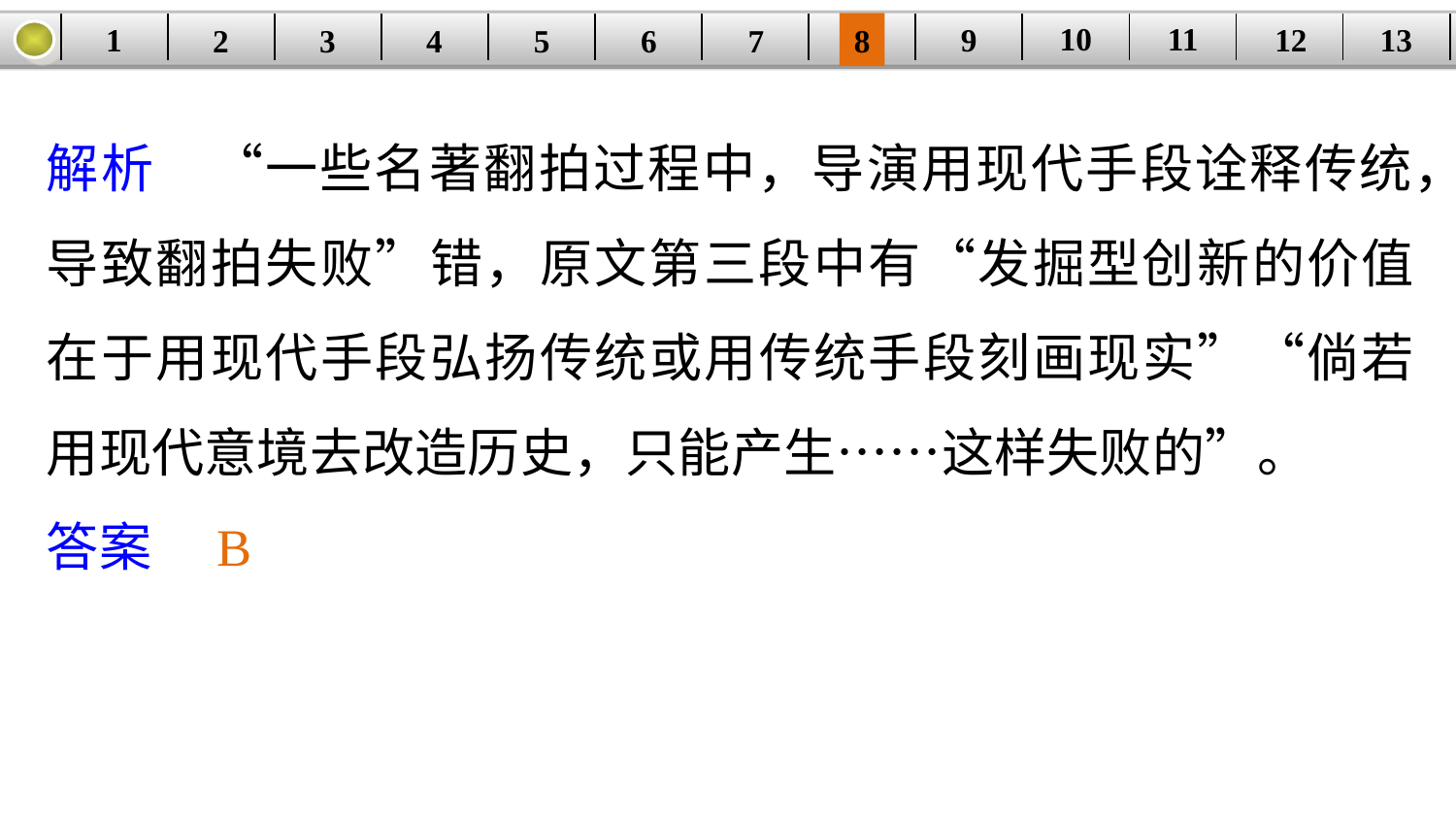

10

11
12
9
13
1
3
4
5
6
8
2
|  |  |  |  |  |  |  |  |  |  |  |  |  |
| --- | --- | --- | --- | --- | --- | --- | --- | --- | --- | --- | --- | --- |
7

解析　“一些名著翻拍过程中，导演用现代手段诠释传统，导致翻拍失败”错，原文第三段中有“发掘型创新的价值在于用现代手段弘扬传统或用传统手段刻画现实”“倘若用现代意境去改造历史，只能产生……这样失败的”。
答案　B